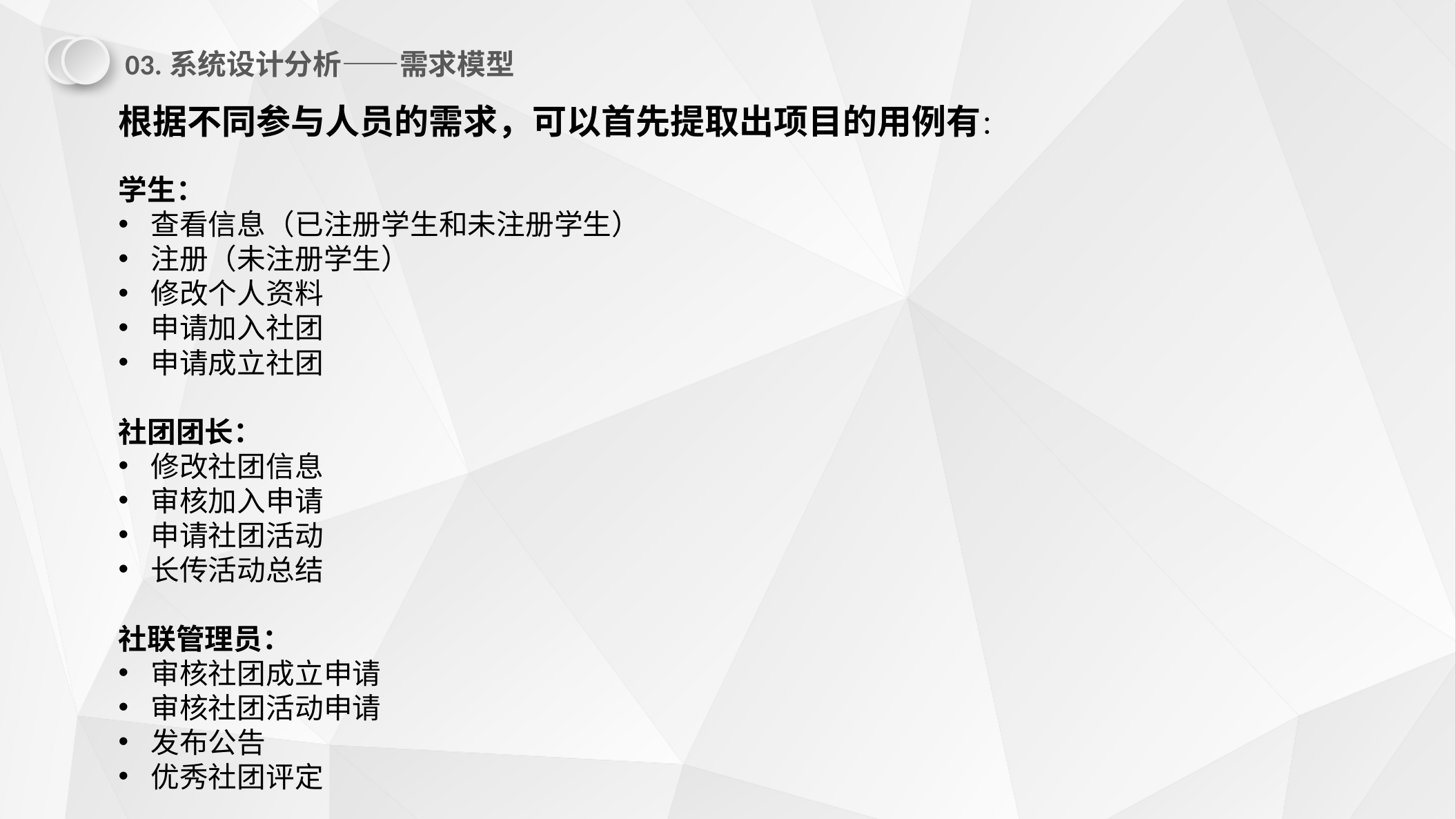

03.系统设计分析——需求模型
根据不同参与人员的需求，可以首先提取出项目的用例有：

学生：
查看信息（已注册学生和未注册学生）
注册（未注册学生）
修改个人资料
申请加入社团
申请成立社团

社团团长：
修改社团信息
审核加入申请
申请社团活动
长传活动总结

社联管理员：
审核社团成立申请
审核社团活动申请
发布公告
优秀社团评定